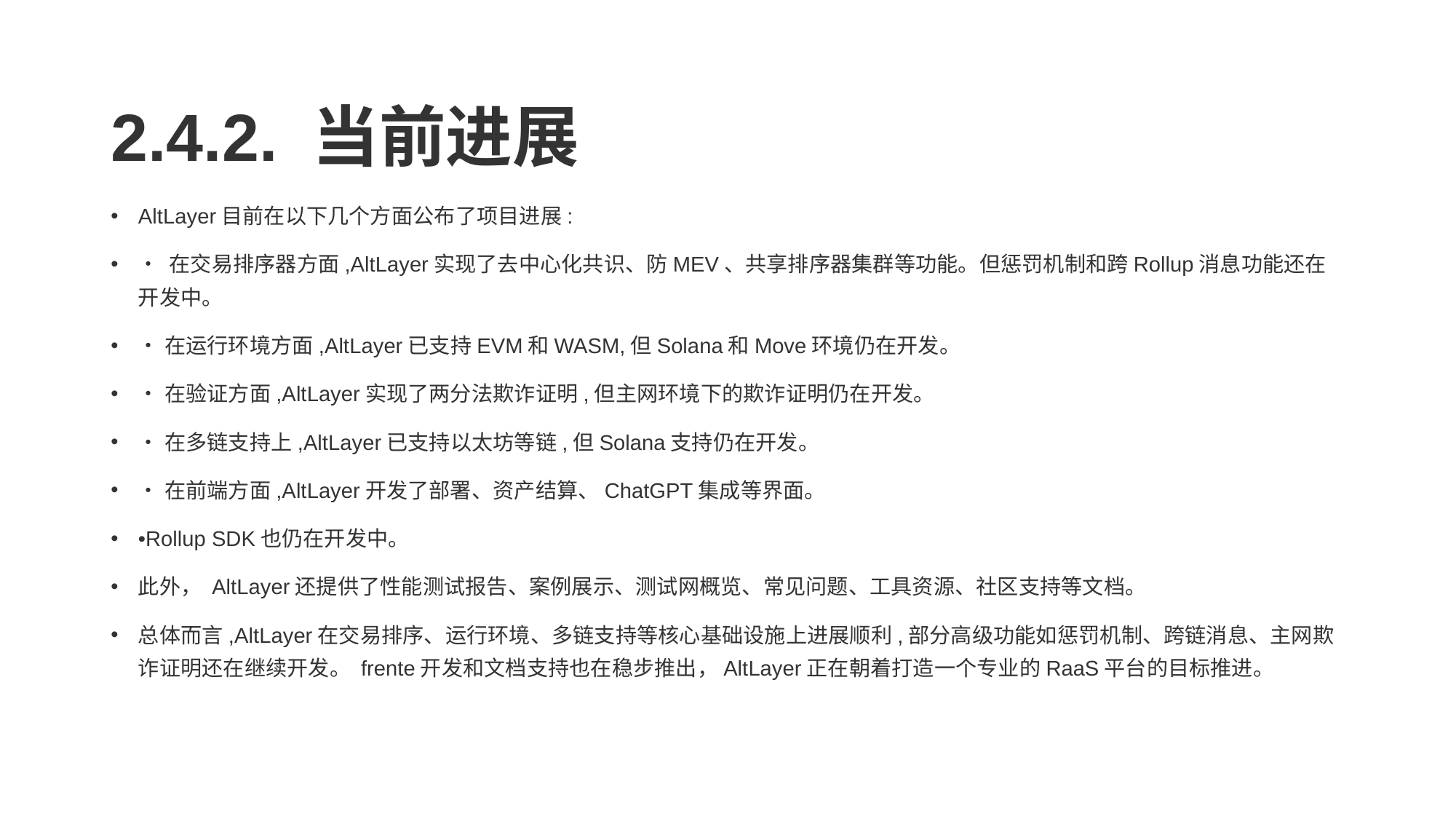

# 2.4.2. 当前进展
AltLayer目前在以下几个方面公布了项目进展:
• 在交易排序器方面,AltLayer实现了去中心化共识、防MEV、共享排序器集群等功能。但惩罚机制和跨Rollup消息功能还在开发中。
•在运行环境方面,AltLayer已支持EVM和WASM,但Solana和Move环境仍在开发。
•在验证方面,AltLayer实现了两分法欺诈证明,但主网环境下的欺诈证明仍在开发。
•在多链支持上,AltLayer已支持以太坊等链,但Solana支持仍在开发。
•在前端方面,AltLayer开发了部署、资产结算、ChatGPT集成等界面。
•Rollup SDK也仍在开发中。
此外， AltLayer还提供了性能测试报告、案例展示、测试网概览、常见问题、工具资源、社区支持等文档。
总体而言,AltLayer在交易排序、运行环境、多链支持等核心基础设施上进展顺利,部分高级功能如惩罚机制、跨链消息、主网欺诈证明还在继续开发。 frente开发和文档支持也在稳步推出，AltLayer正在朝着打造一个专业的RaaS平台的目标推进。